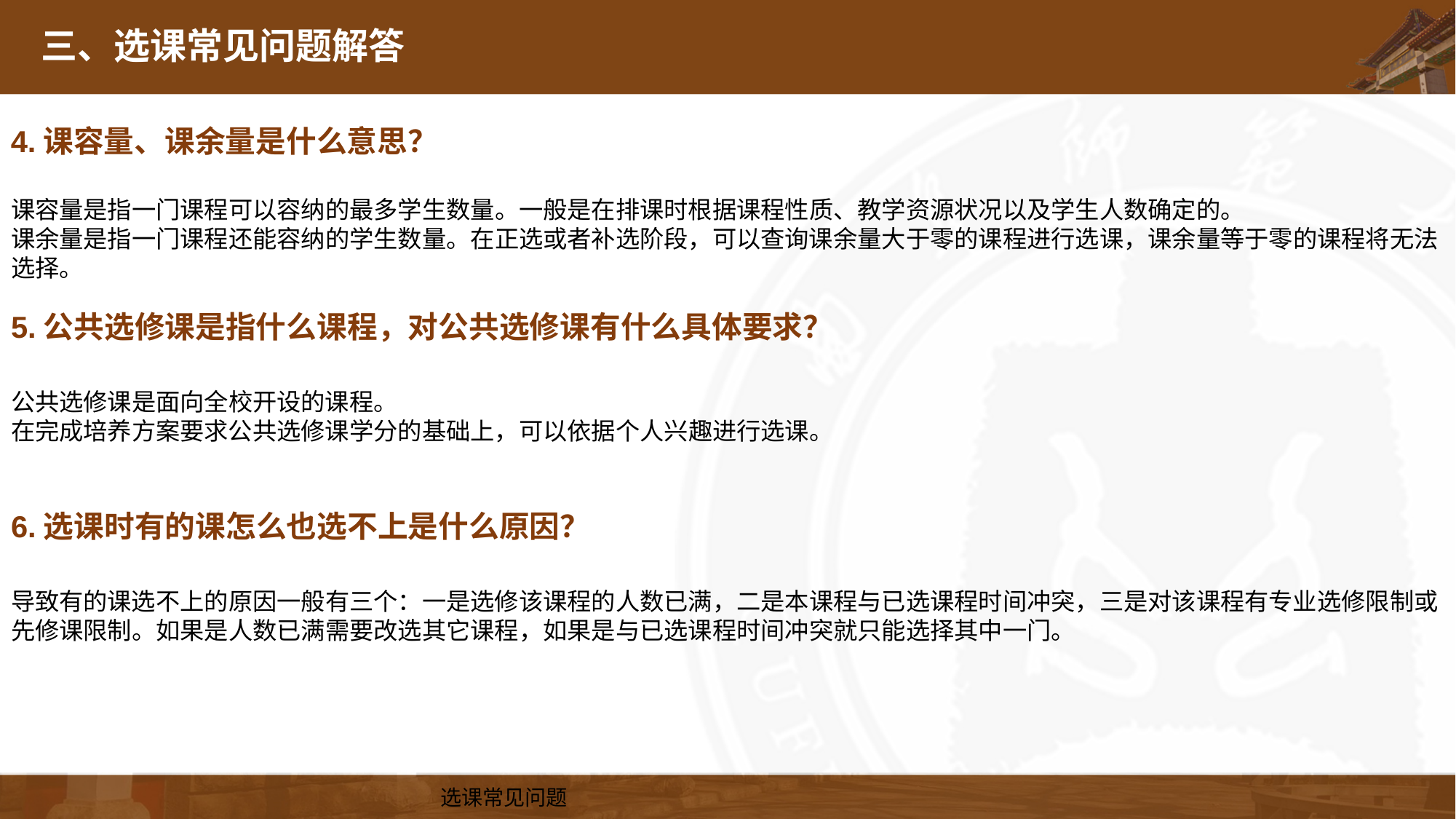

三、选课常见问题解答
4.课容量、课余量是什么意思？
课容量是指一门课程可以容纳的最多学生数量。一般是在排课时根据课程性质、教学资源状况以及学生人数确定的。
课余量是指一门课程还能容纳的学生数量。在正选或者补选阶段，可以查询课余量大于零的课程进行选课，课余量等于零的课程将无法选择。
5.公共选修课是指什么课程，对公共选修课有什么具体要求？
公共选修课是面向全校开设的课程。
在完成培养方案要求公共选修课学分的基础上，可以依据个人兴趣进行选课。
6.选课时有的课怎么也选不上是什么原因？
导致有的课选不上的原因一般有三个：一是选修该课程的人数已满，二是本课程与已选课程时间冲突，三是对该课程有专业选修限制或先修课限制。如果是人数已满需要改选其它课程，如果是与已选课程时间冲突就只能选择其中一门。
12
选课常见问题